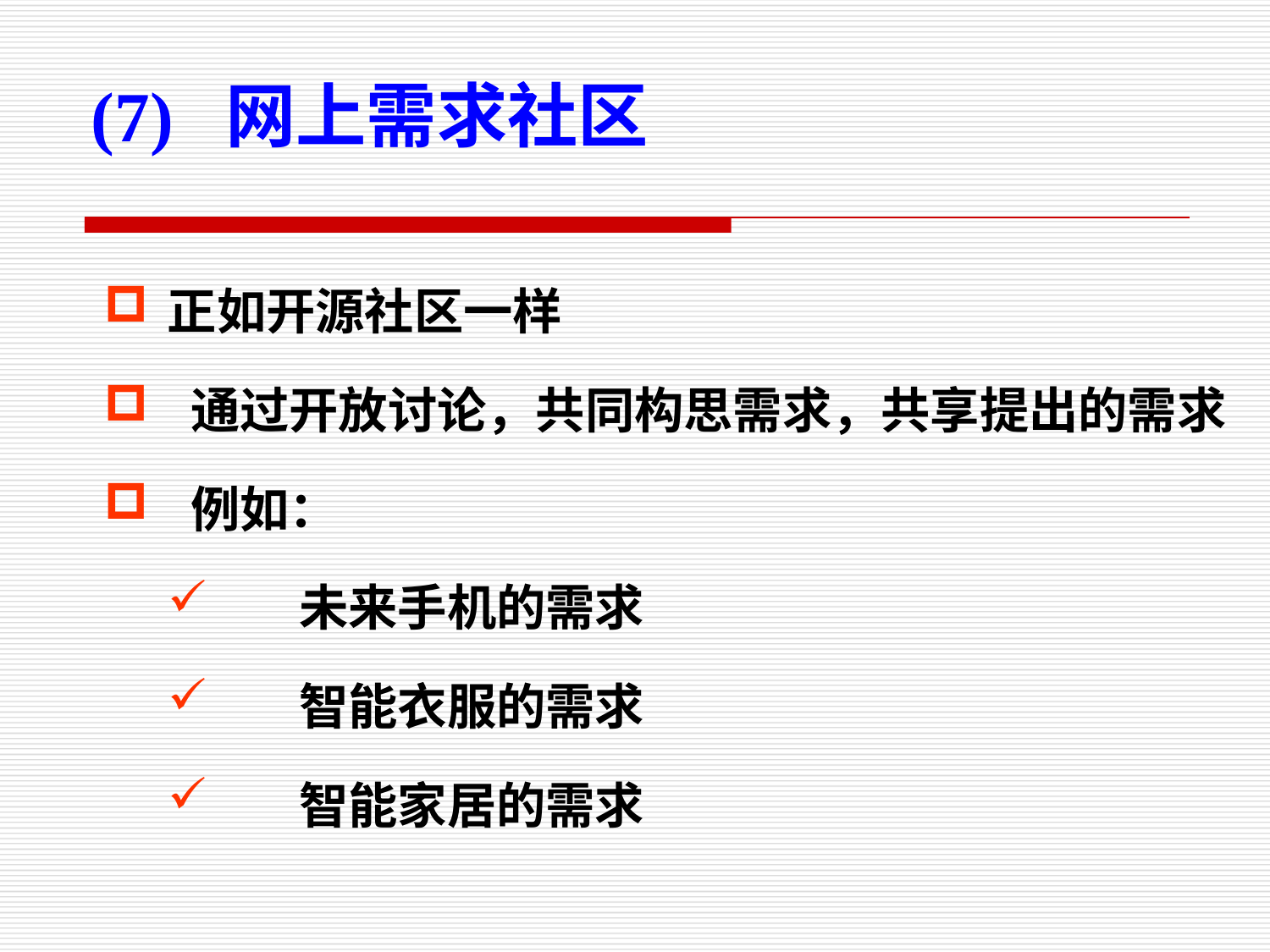

(7)  网上需求社区
正如开源社区一样
 通过开放讨论，共同构思需求，共享提出的需求
 例如：
     未来手机的需求
     智能衣服的需求
     智能家居的需求